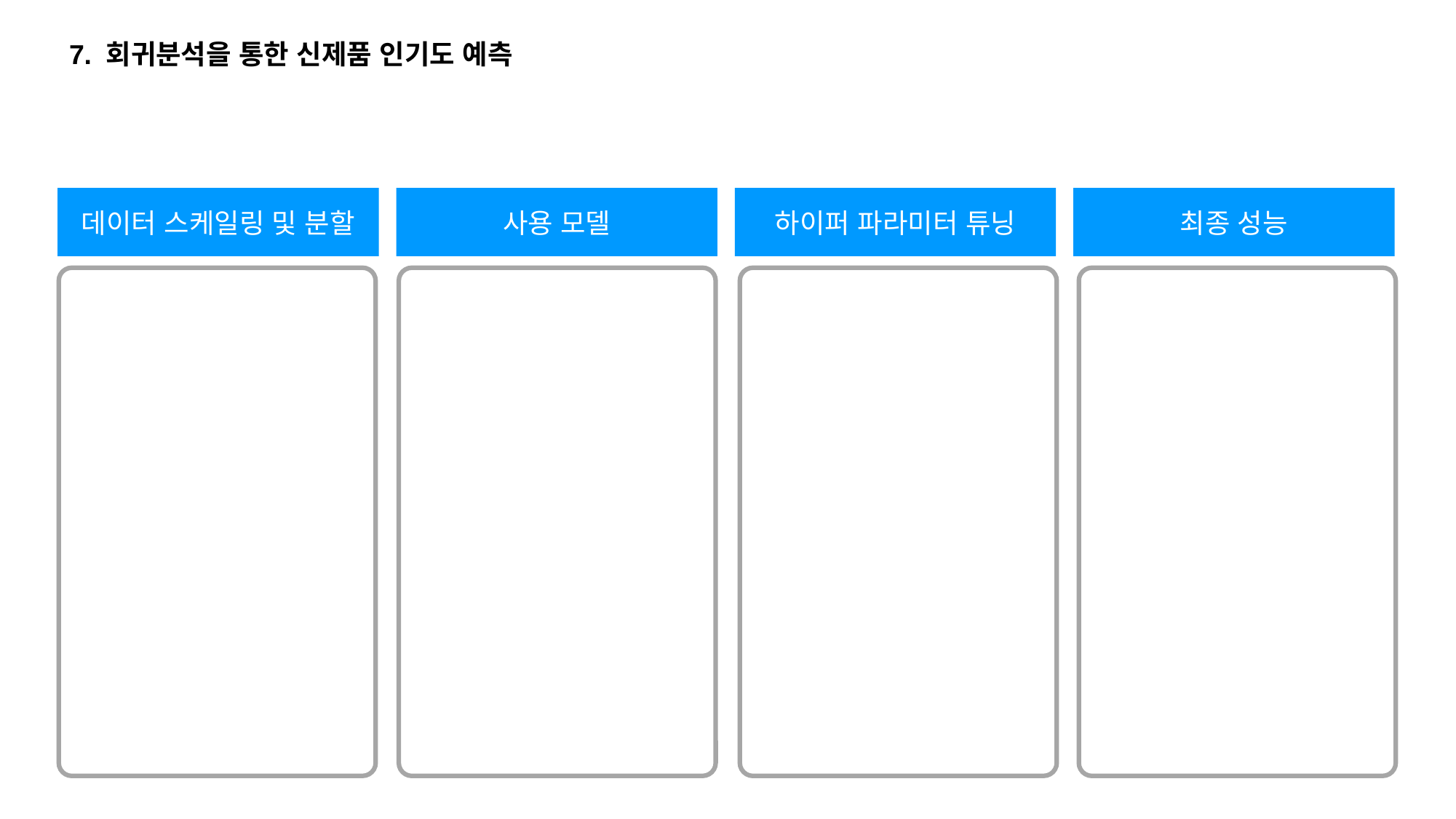

7. 회귀분석을 통한 신제품 인기도 예측
데이터 스케일링 및 분할
사용 모델
하이퍼 파라미터 튜닝
최종 성능